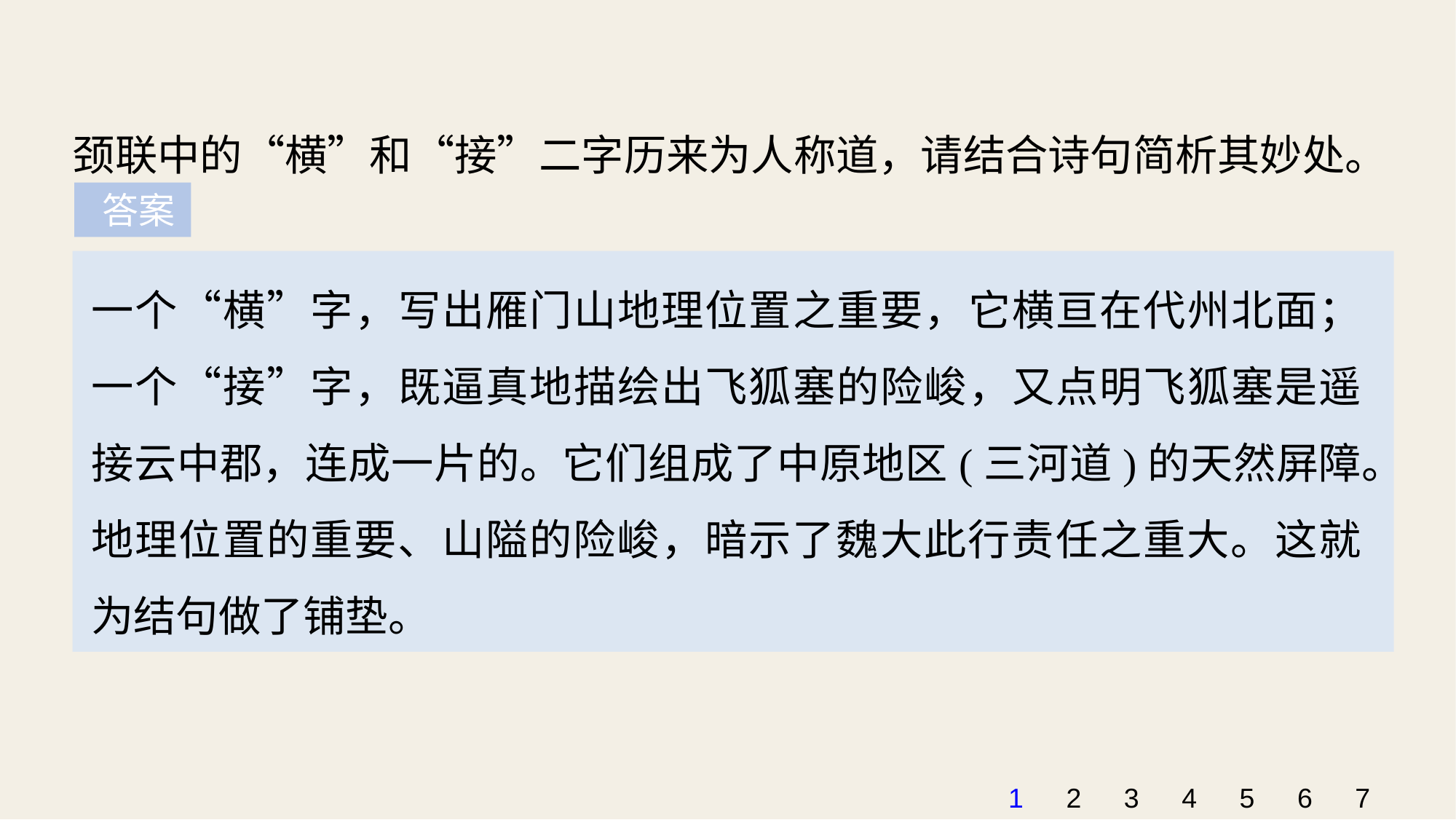

颈联中的“横”和“接”二字历来为人称道，请结合诗句简析其妙处。
 答案
一个“横”字，写出雁门山地理位置之重要，它横亘在代州北面；一个“接”字，既逼真地描绘出飞狐塞的险峻，又点明飞狐塞是遥接云中郡，连成一片的。它们组成了中原地区(三河道)的天然屏障。地理位置的重要、山隘的险峻，暗示了魏大此行责任之重大。这就为结句做了铺垫。

1
2
3
4
5
6
7